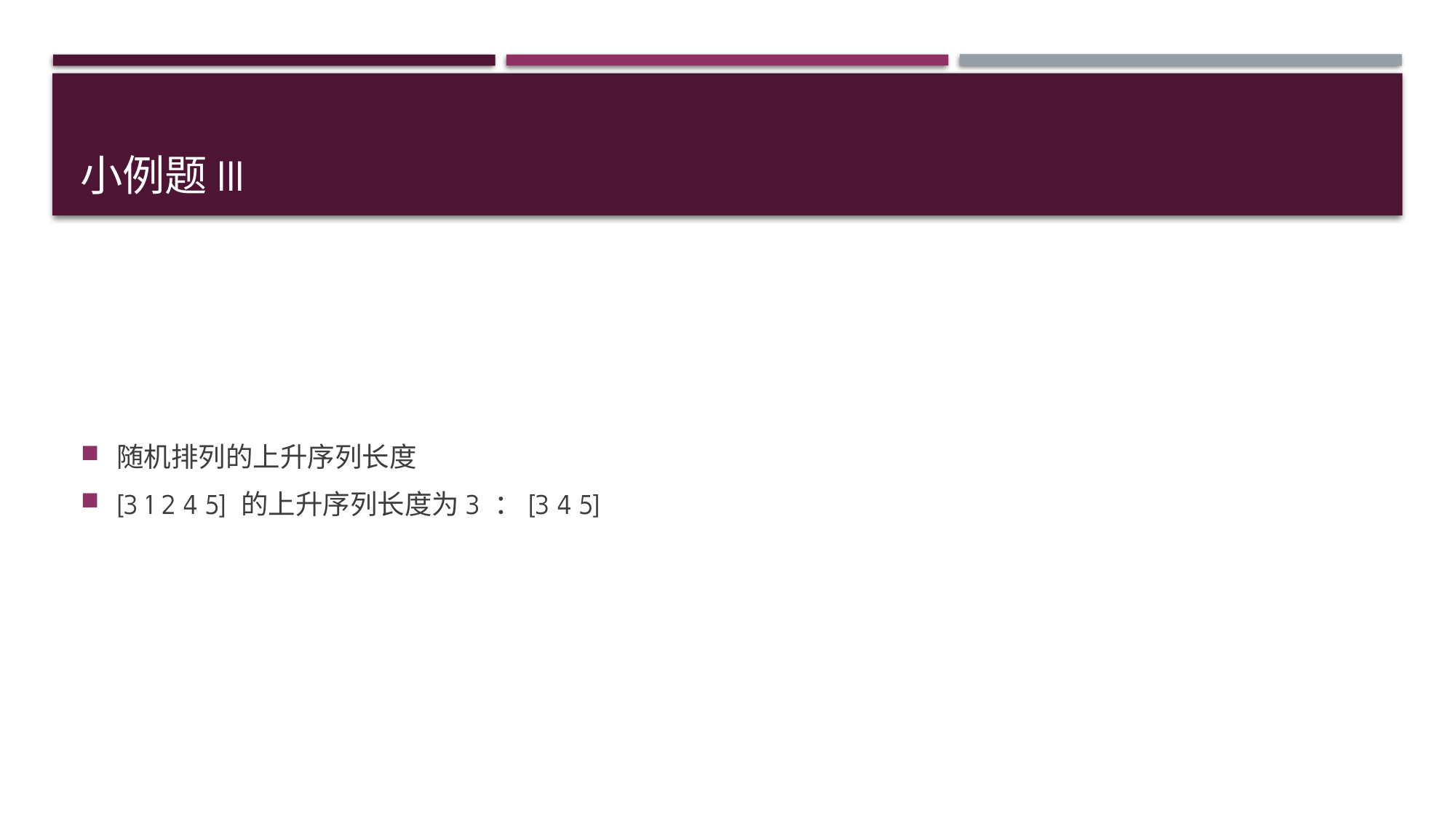

# 小例题III
随机排列的上升序列长度
[3 1 2 4 5] 的上升序列长度为3 ：[3 4 5]